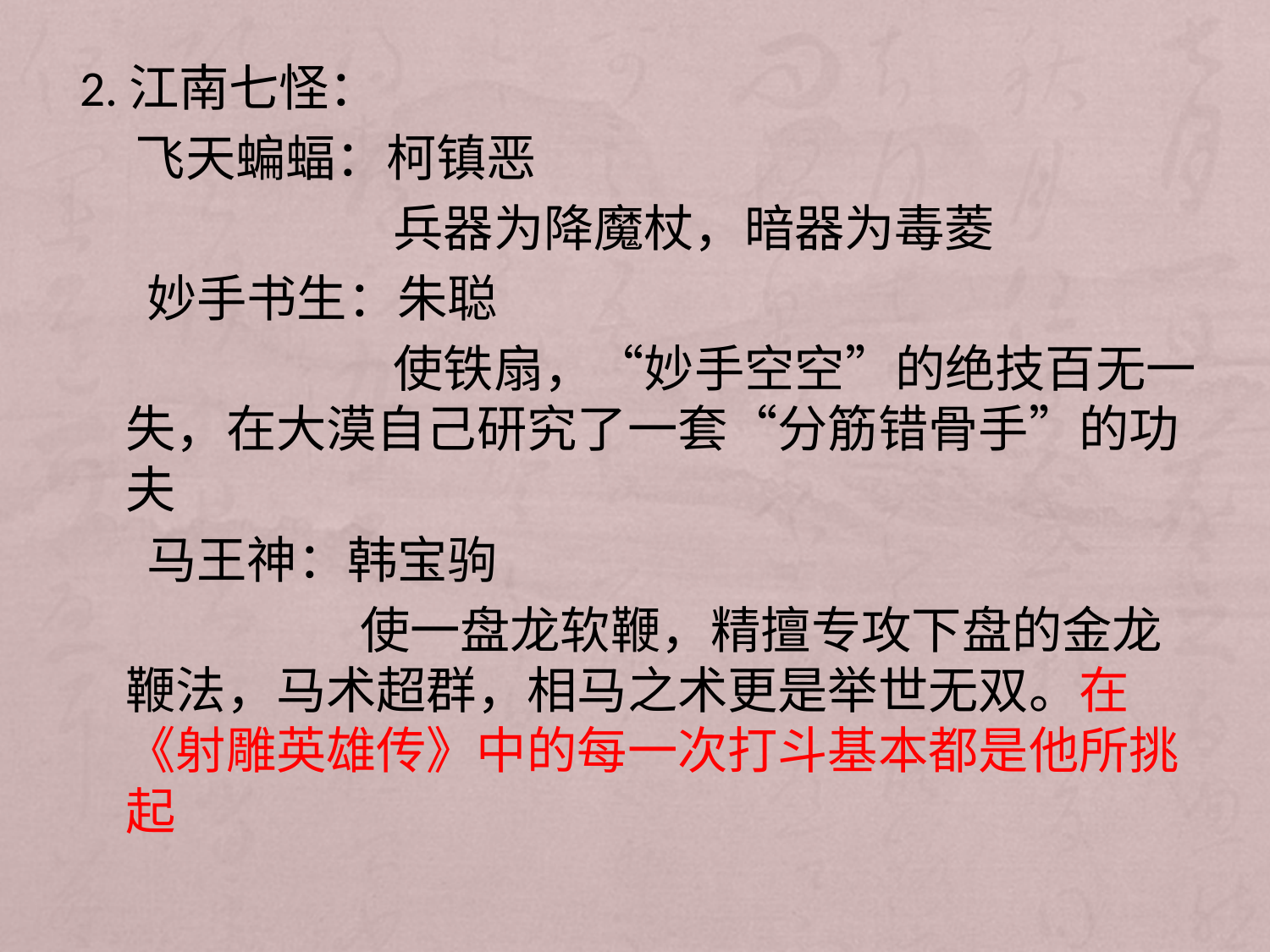

2.江南七怪：
    飞天蝙蝠：柯镇恶
                           兵器为降魔杖，暗器为毒菱
     妙手书生：朱聪
                           使铁扇，“妙手空空”的绝技百无一失，在大漠自己研究了一套“分筋错骨手”的功夫
     马王神：韩宝驹
                        使一盘龙软鞭，精擅专攻下盘的金龙鞭法，马术超群，相马之术更是举世无双。在《射雕英雄传》中的每一次打斗基本都是他所挑起